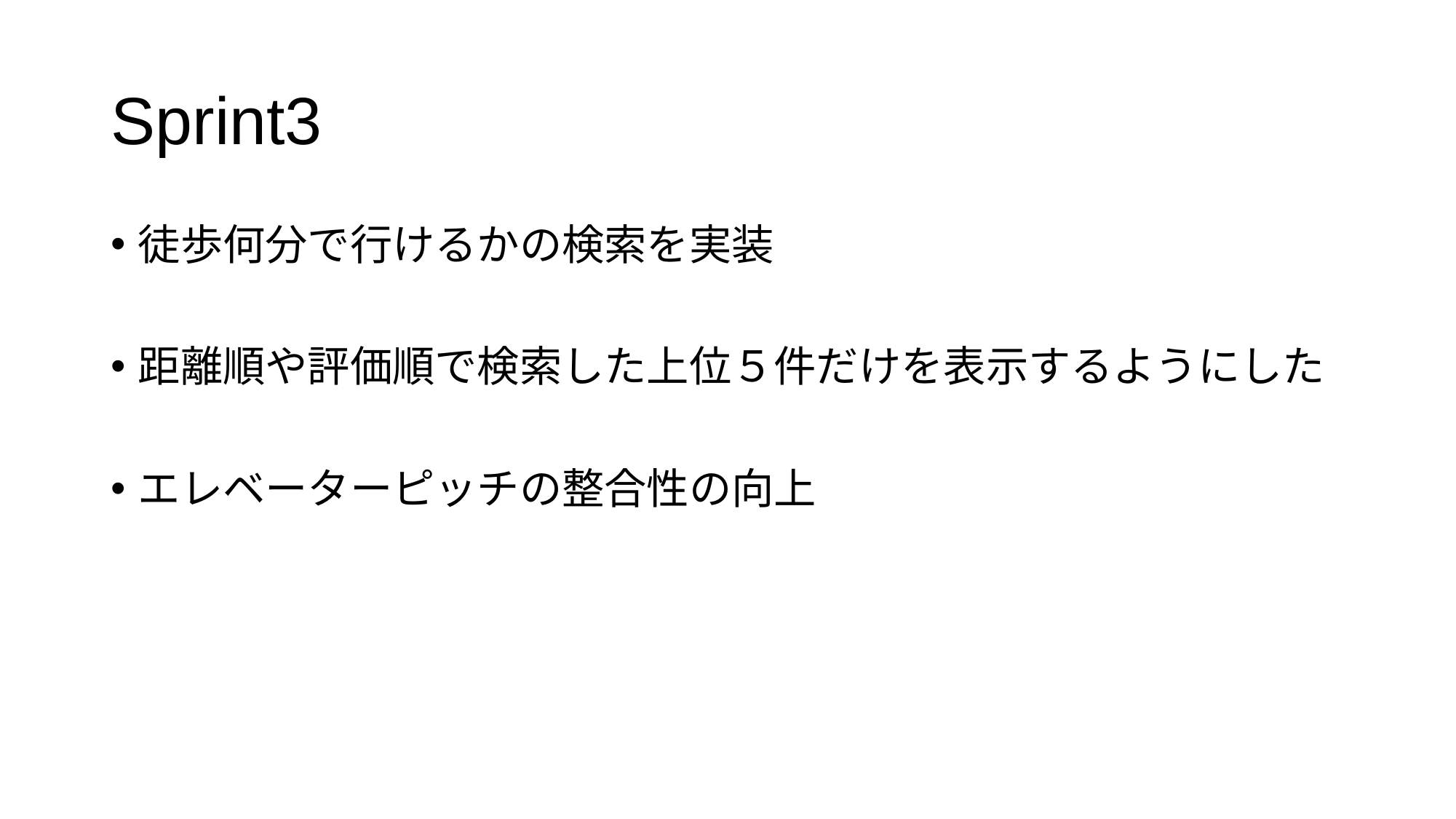

# Sprint3
徒歩何分で行けるかの検索を実装

距離順や評価順で検索した上位５件だけを表示するようにした

エレベーターピッチの整合性の向上